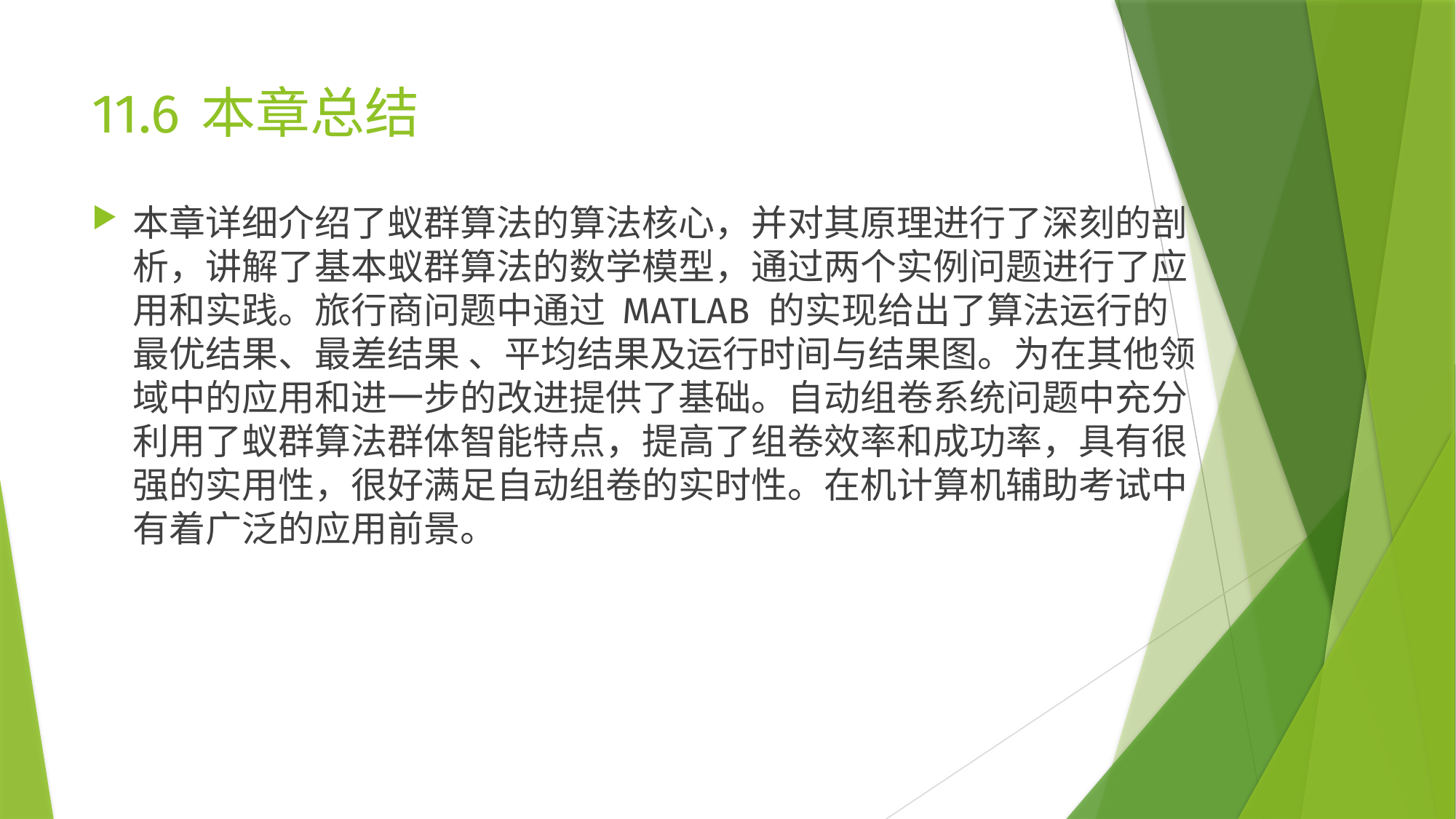

# 11.6 	本章总结
本章详细介绍了蚁群算法的算法核心，并对其原理进行了深刻的剖析，讲解了基本蚁群算法的数学模型，通过两个实例问题进行了应用和实践。旅行商问题中通过 MATLAB 的实现给出了算法运行的最优结果、最差结果 、平均结果及运行时间与结果图。为在其他领域中的应用和进一步的改进提供了基础。自动组卷系统问题中充分利用了蚁群算法群体智能特点，提高了组卷效率和成功率，具有很强的实用性，很好满足自动组卷的实时性。在机计算机辅助考试中有着广泛的应用前景。